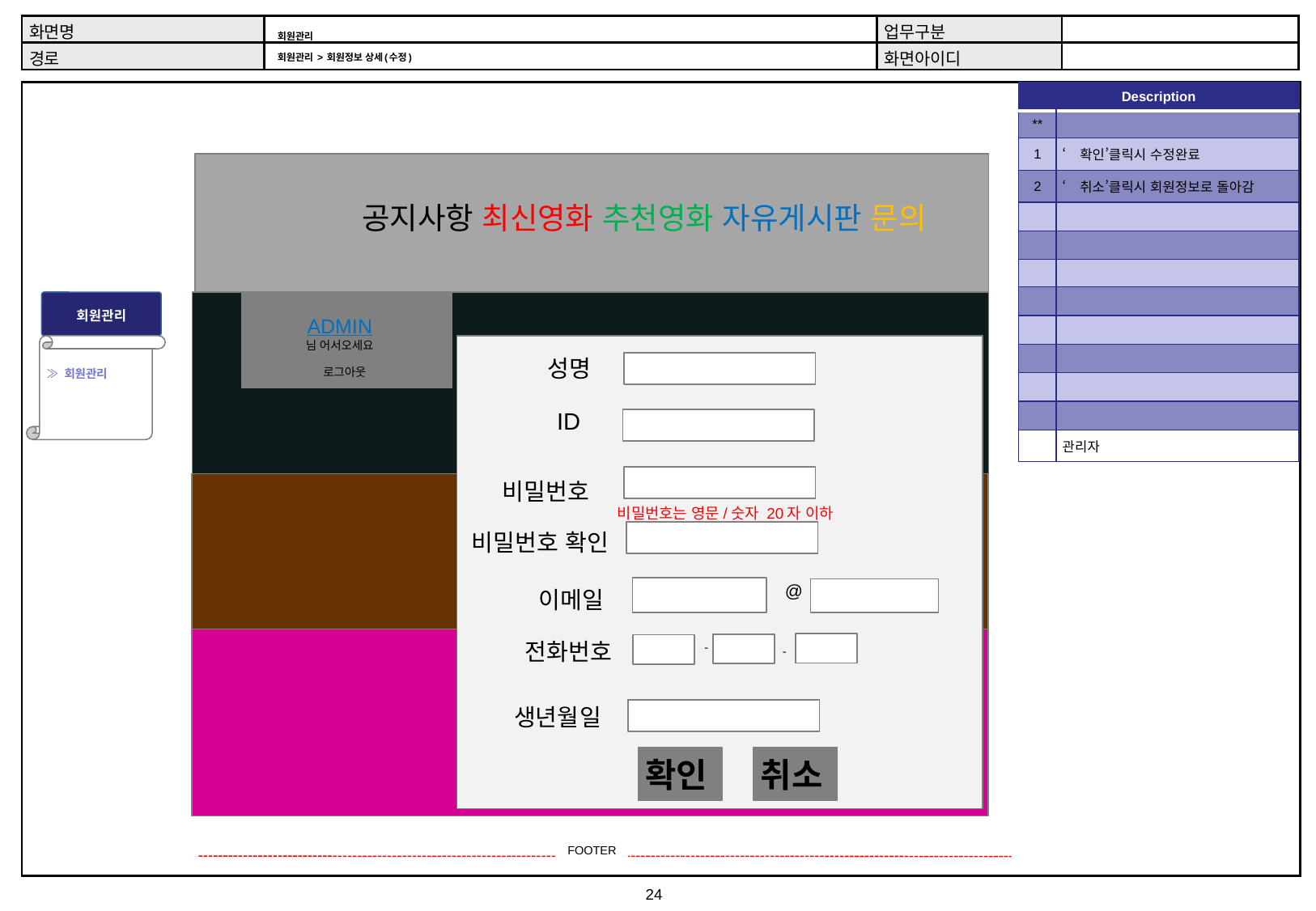

# 회원관리 회원관리 > 회원정보 상세(수정)
| Description |  |
| --- | --- |
| \*\* |  |
| 1 | ‘확인’클릭시 수정완료 |
| 2 | ‘취소’클릭시 회원정보로 돌아감 |
|  |  |
|  |  |
|  |  |
|  |  |
|  |  |
|  |  |
|  |  |
|  |  |
|  | 관리자 |

공지사항 최신영화 추천영화 자유게시판 문의

회원관리

ADMIN
님 어서오세요

≫ 회원관리
성명

로그아웃
ID

비밀번호

비밀번호는 영문/숫자 20자 이하

비밀번호 확인
@

이메일

전화번호

-

-
생년월일

확인
취소